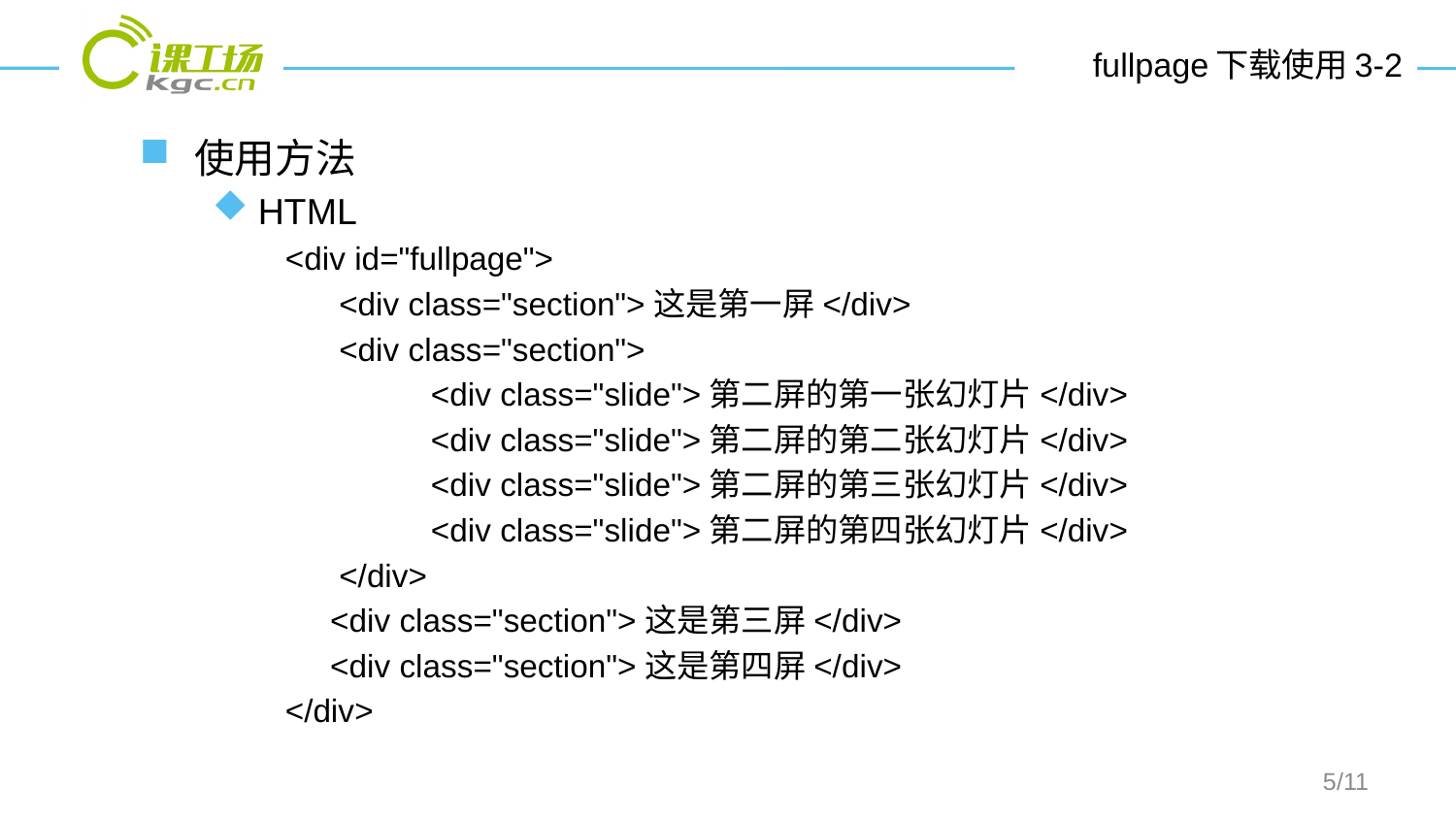

# fullpage下载使用3-2
使用方法
HTML
<div id="fullpage">
      <div class="section">这是第一屏</div>
      <div class="section">
	<div class="slide">第二屏的第一张幻灯片</div>
	<div class="slide">第二屏的第二张幻灯片</div>
	<div class="slide">第二屏的第三张幻灯片</div>
	<div class="slide">第二屏的第四张幻灯片</div>
      </div>
     <div class="section">这是第三屏</div>
     <div class="section">这是第四屏</div>
</div>
5/11